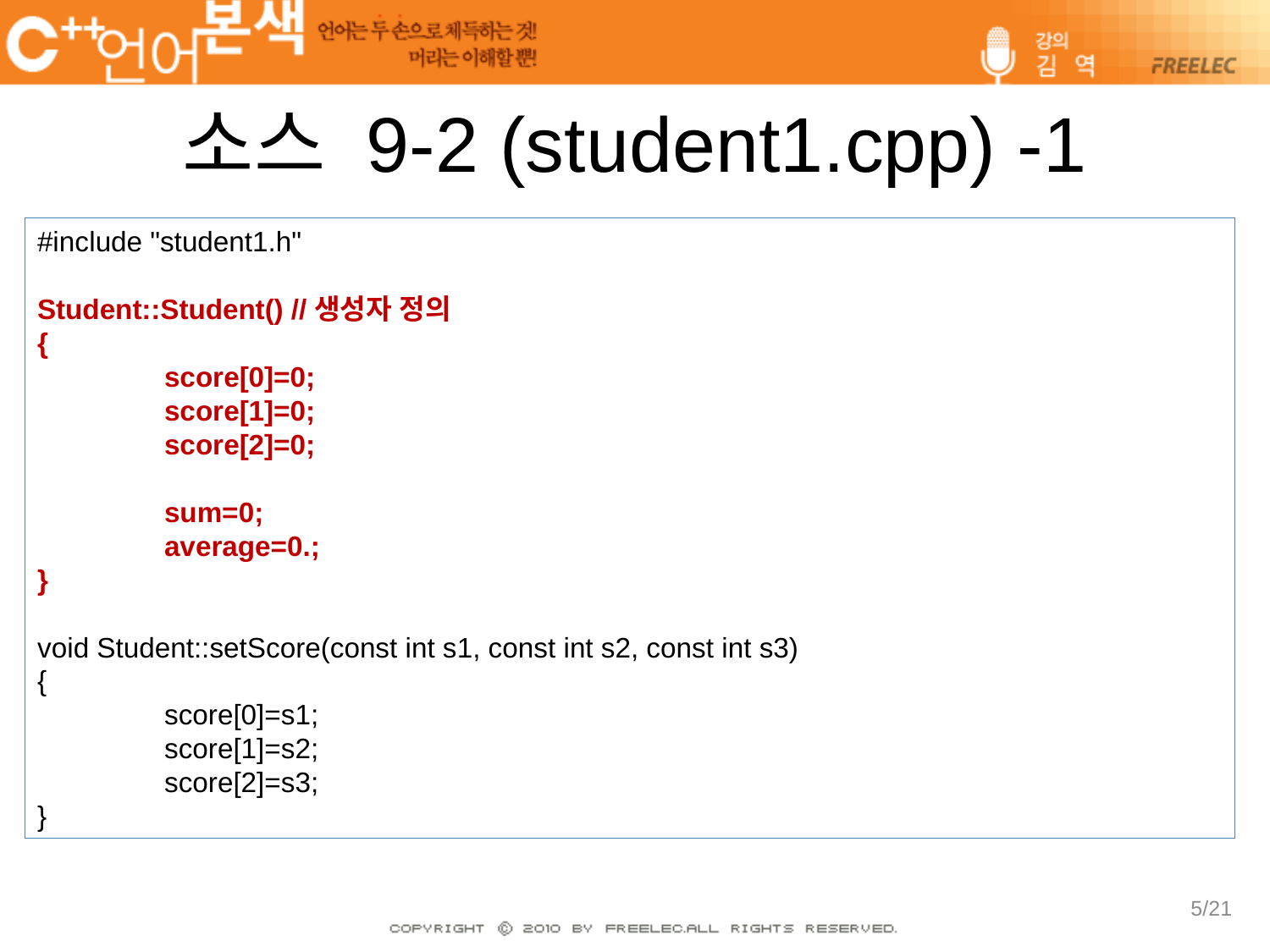

# 소스 9-2 (student1.cpp) -1
#include "student1.h"

Student::Student() //생성자 정의
{
	score[0]=0;
	score[1]=0;
	score[2]=0;

	sum=0;
	average=0.;
}

void Student::setScore(const int s1, const int s2, const int s3)
{
	score[0]=s1;
	score[1]=s2;
	score[2]=s3;
}
5/21